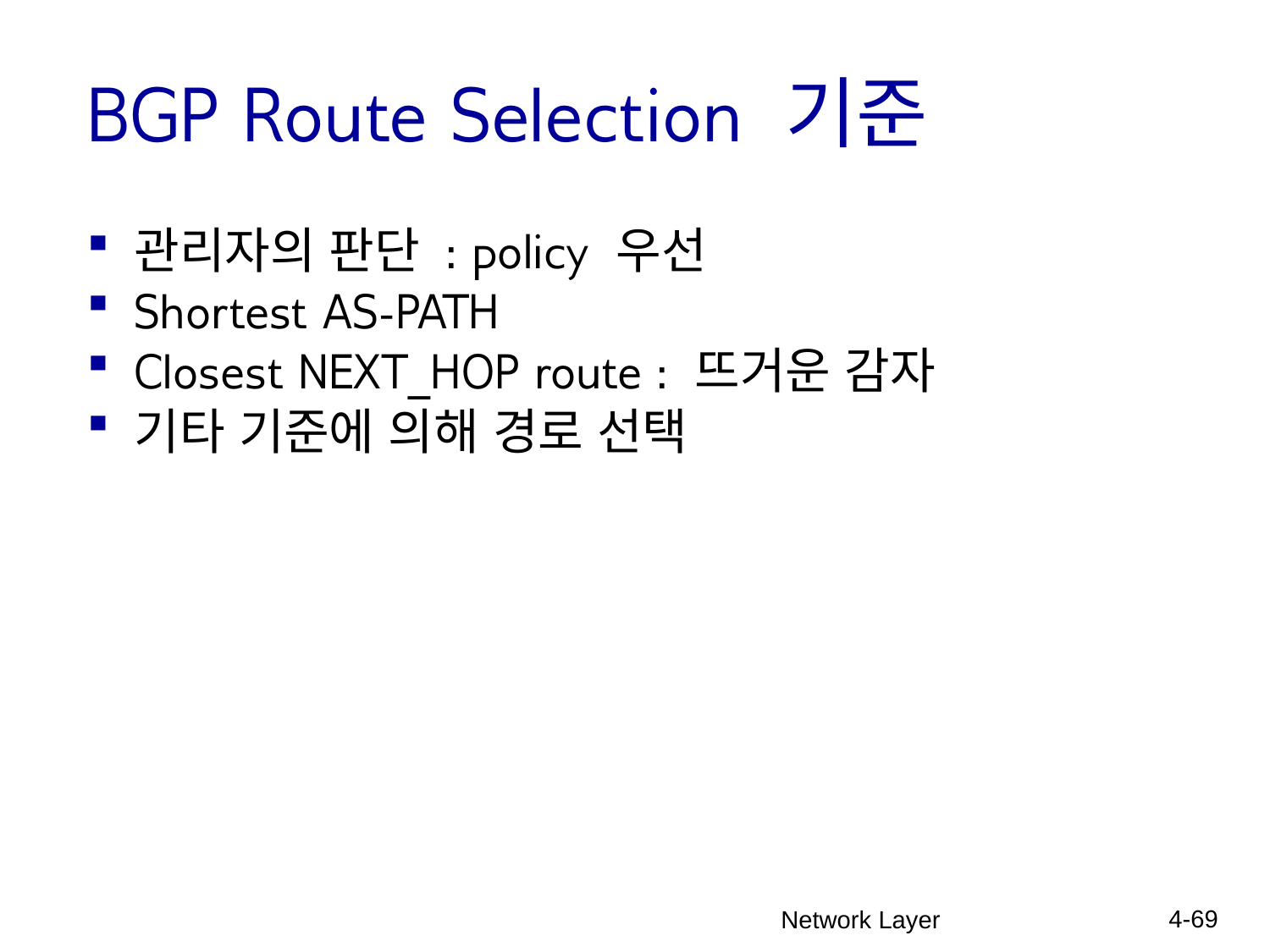

# BGP Route Selection 기준
관리자의 판단 : policy 우선
Shortest AS-PATH
Closest NEXT_HOP route : 뜨거운 감자
기타 기준에 의해 경로 선택
4-69
Network Layer